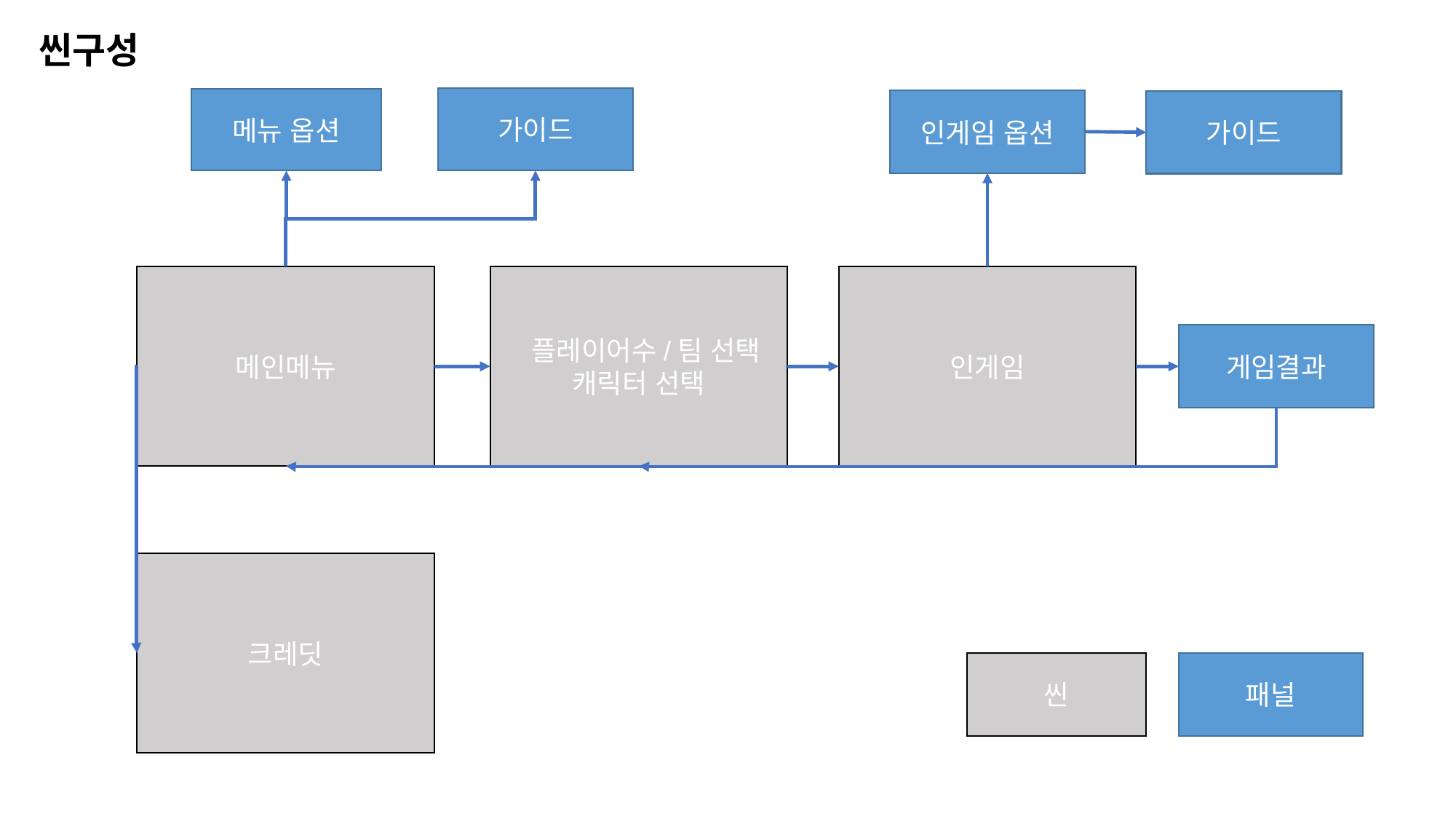

씬구성
가이드
메뉴 옵션
인게임 옵션
가이드
 플레이어수/팀 선택
캐릭터 선택
인게임
메인메뉴
게임결과
크레딧
패널
씬